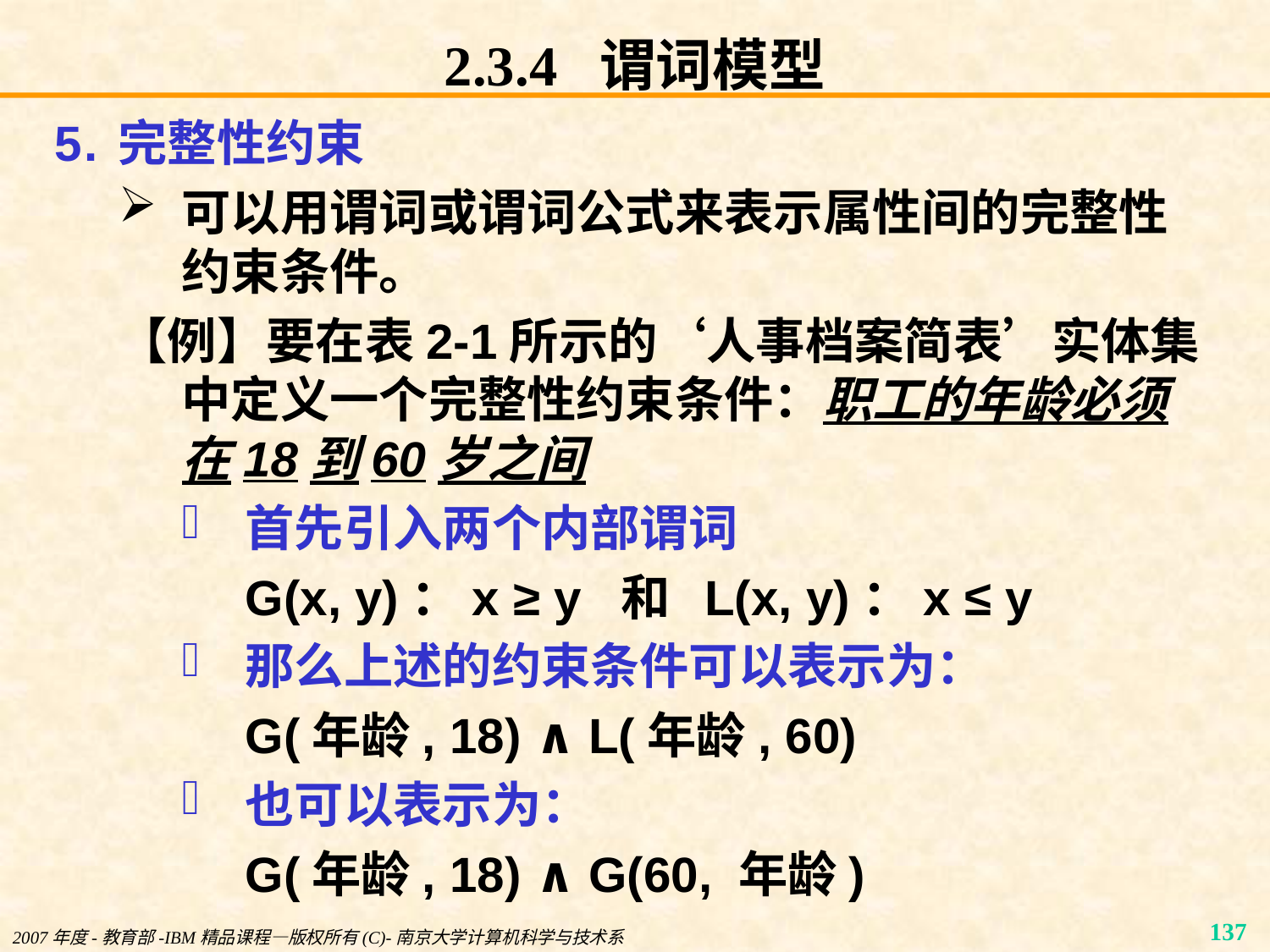

# 2.3.4  谓词模型
完整性约束
可以用谓词或谓词公式来表示属性间的完整性约束条件。
【例】要在表2-1所示的‘人事档案简表’实体集中定义一个完整性约束条件：职工的年龄必须在18到60岁之间
首先引入两个内部谓词
G(x, y)：x ≥ y  和  L(x, y)：x ≤ y
那么上述的约束条件可以表示为：
G(年龄, 18) ∧ L(年龄, 60)
也可以表示为：
G(年龄, 18) ∧ G(60, 年龄)
137
2007年度-教育部-IBM精品课程—版权所有(C)-南京大学计算机科学与技术系